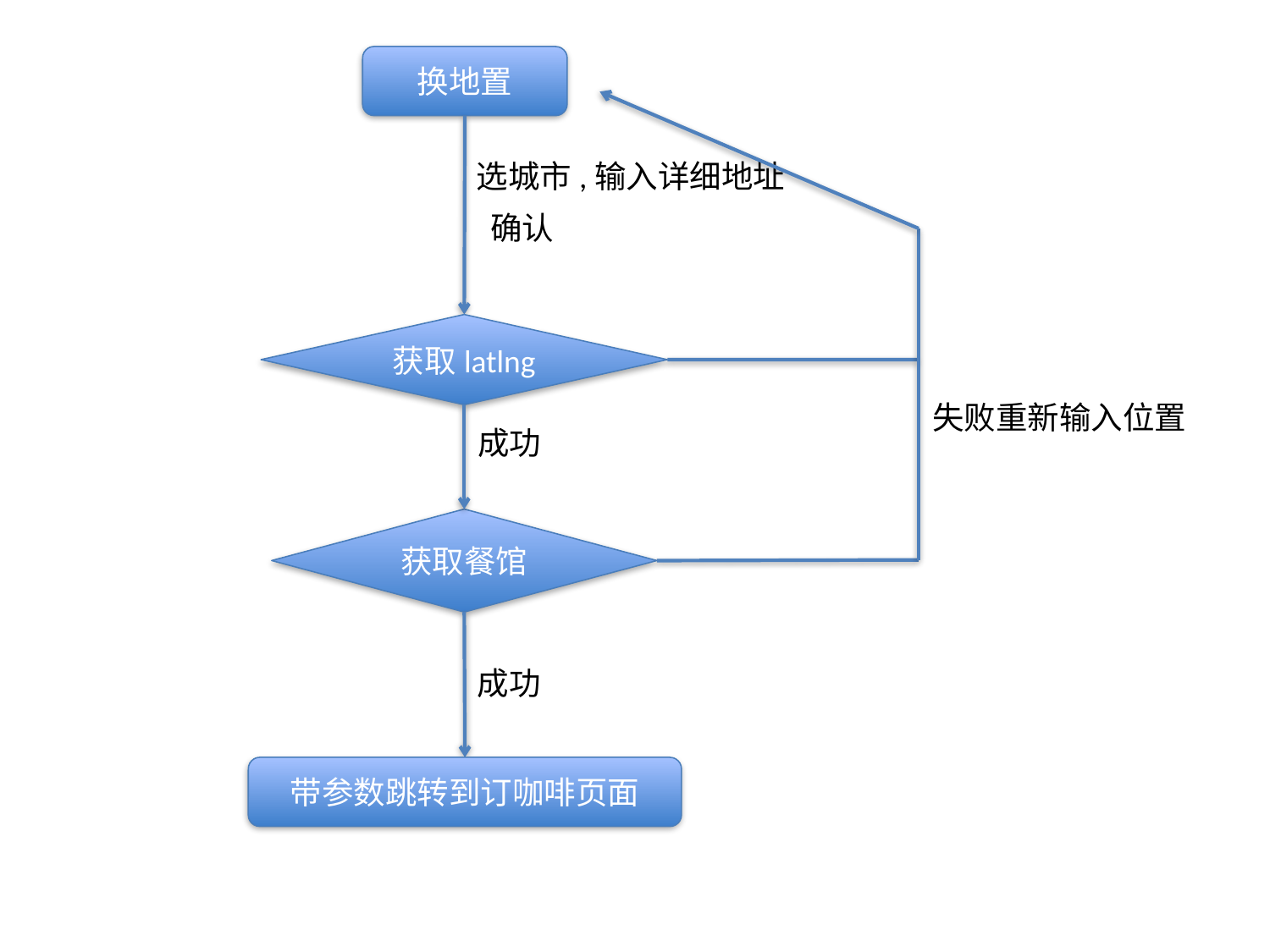

换地置
选城市,输入详细地址
确认
获取latlng
失败重新输入位置
成功
获取餐馆
成功
带参数跳转到订咖啡页面